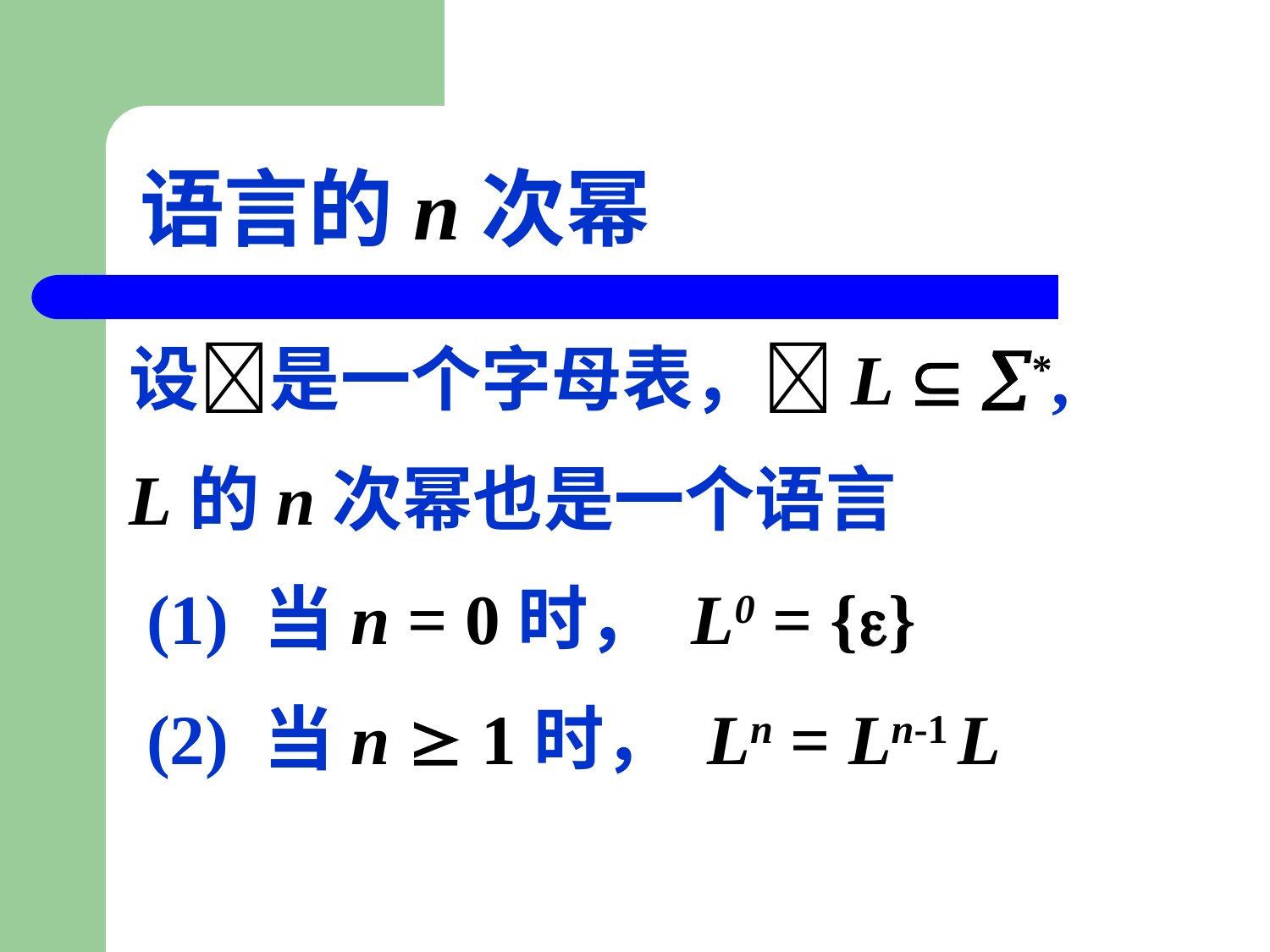

# 语言的n次幂
设∑是一个字母表，∀L ⊆ ∑*,
L的n次幂也是一个语言
 (1) 当n = 0时， L0 = {ε}
 (2) 当n ≥ 1时， Ln = Ln-1 L